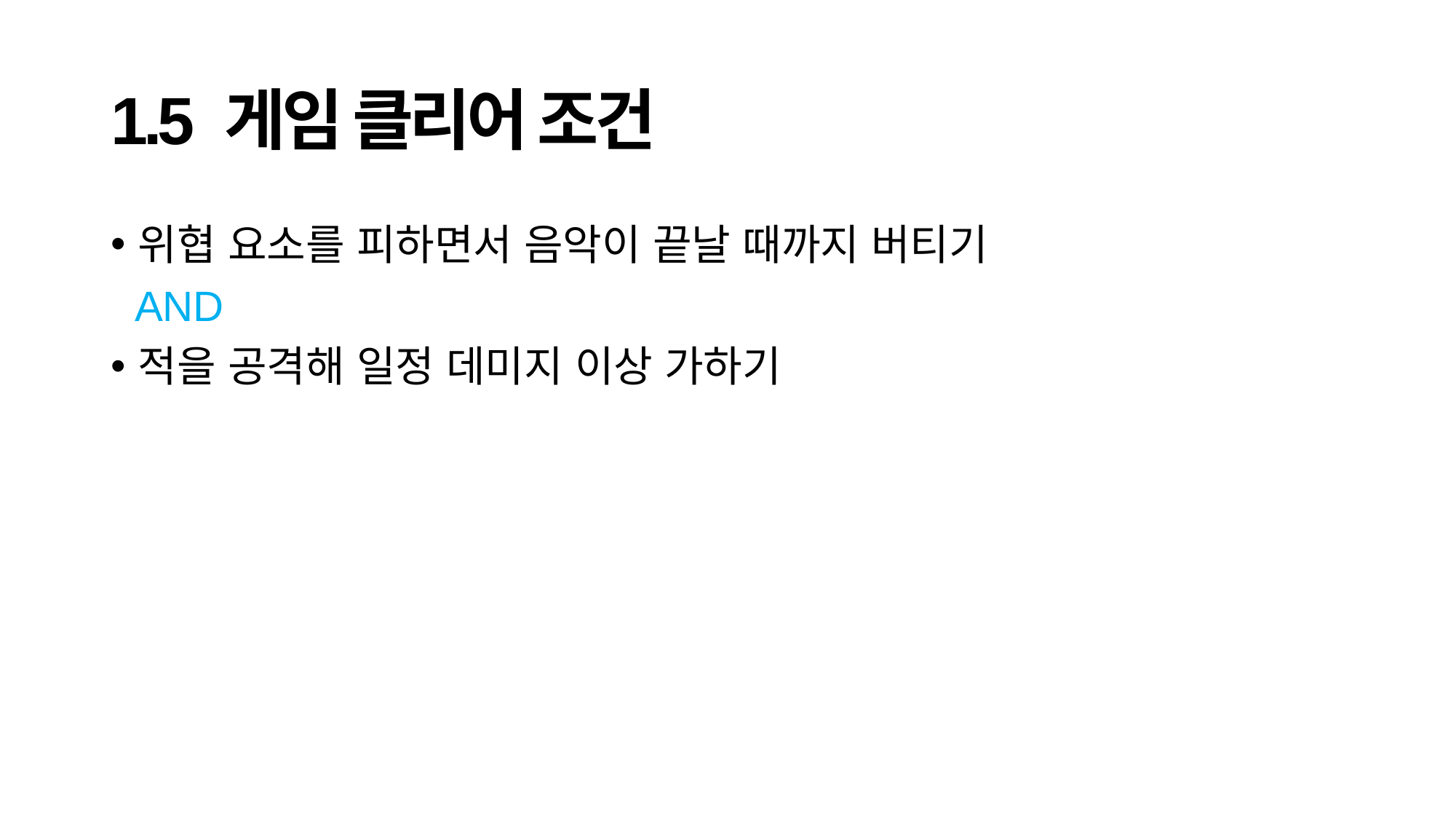

# 1.5 게임 클리어 조건
위협 요소를 피하면서 음악이 끝날 때까지 버티기
  AND
적을 공격해 일정 데미지 이상 가하기